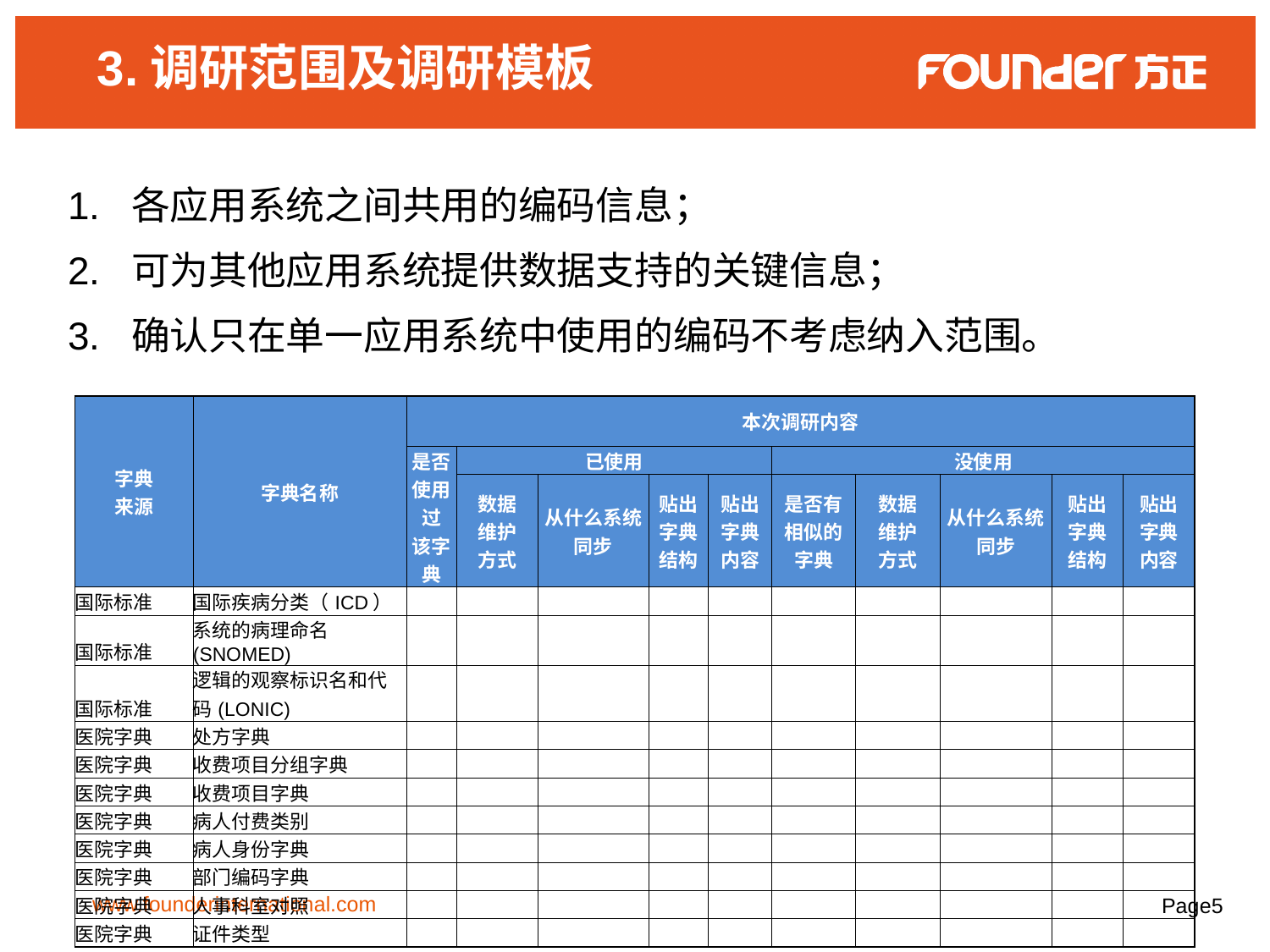

# 3.调研范围及调研模板
各应用系统之间共用的编码信息；
可为其他应用系统提供数据支持的关键信息；
确认只在单一应用系统中使用的编码不考虑纳入范围。

| 字典 来源 | 字典名称 | 本次调研内容 |  |  |  |  |  |  |  |  |  |
| --- | --- | --- | --- | --- | --- | --- | --- | --- | --- | --- | --- |
|  |  | 是否 使用过 该字典 | 已使用 |  |  |  | 没使用 |  |  |  |  |
|  |  |  | 数据 维护 方式 | 从什么系统同步 | 贴出 字典 结构 | 贴出 字典 内容 | 是否有 相似的 字典 | 数据 维护 方式 | 从什么系统同步 | 贴出 字典 结构 | 贴出 字典 内容 |
| 国际标准 | 国际疾病分类（ICD） |  |  |  |  |  |  |  |  |  |  |
| 国际标准 | 系统的病理命名(SNOMED) |  |  |  |  |  |  |  |  |  |  |
| 国际标准 | 逻辑的观察标识名和代码(LONIC) |  |  |  |  |  |  |  |  |  |  |
| 医院字典 | 处方字典 |  |  |  |  |  |  |  |  |  |  |
| 医院字典 | 收费项目分组字典 |  |  |  |  |  |  |  |  |  |  |
| 医院字典 | 收费项目字典 |  |  |  |  |  |  |  |  |  |  |
| 医院字典 | 病人付费类别 |  |  |  |  |  |  |  |  |  |  |
| 医院字典 | 病人身份字典 |  |  |  |  |  |  |  |  |  |  |
| 医院字典 | 部门编码字典 |  |  |  |  |  |  |  |  |  |  |
| 医院字典 | 人事科室对照 |  |  |  |  |  |  |  |  |  |  |
| 医院字典 | 证件类型 |  |  |  |  |  |  |  |  |  |  |
www.founderinternational.com
Page5